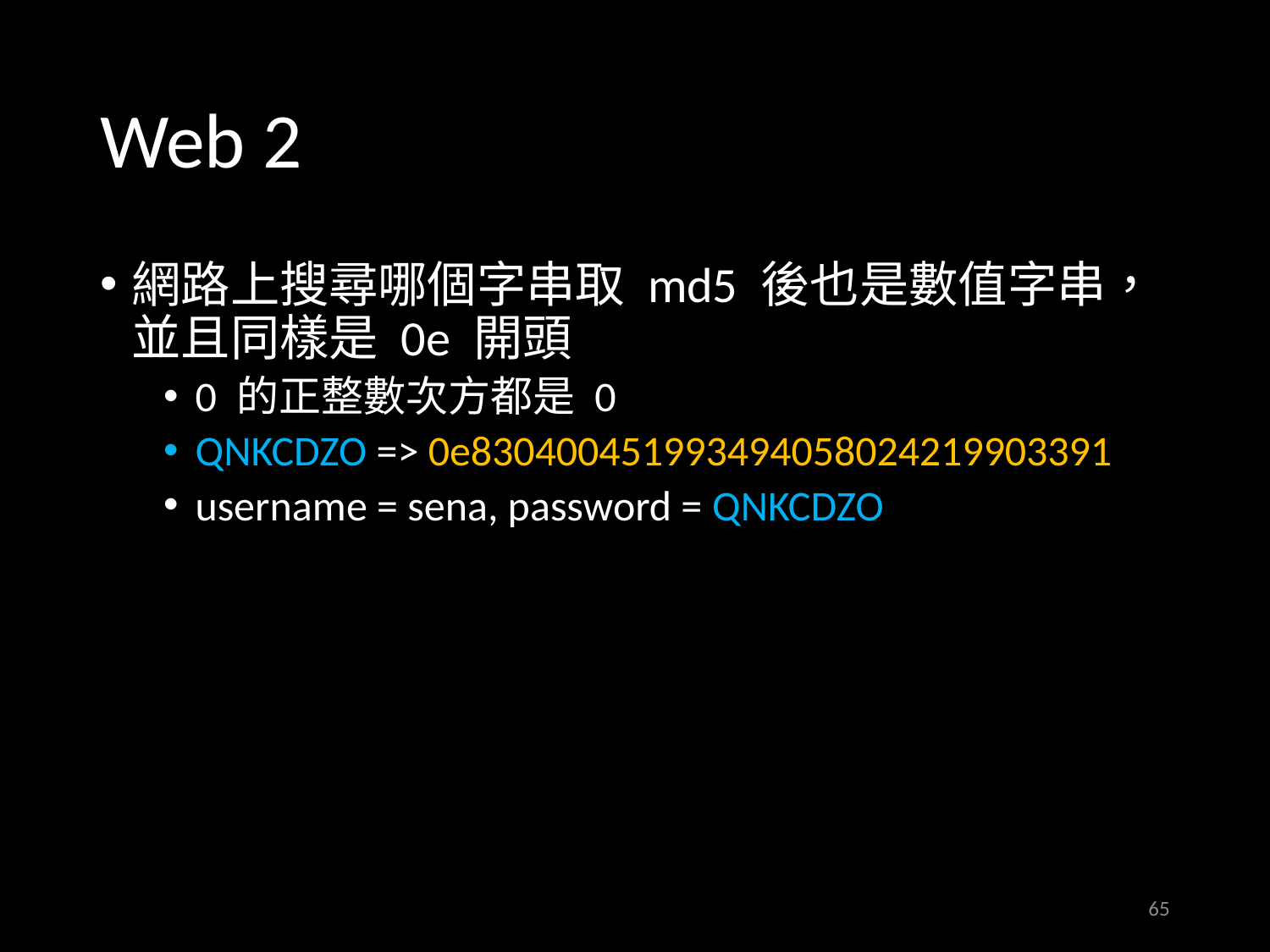

# Web 2
網路上搜尋哪個字串取 md5 後也是數值字串，並且同樣是 0e 開頭
0 的正整數次方都是 0
QNKCDZO => 0e830400451993494058024219903391
username = sena, password = QNKCDZO

65